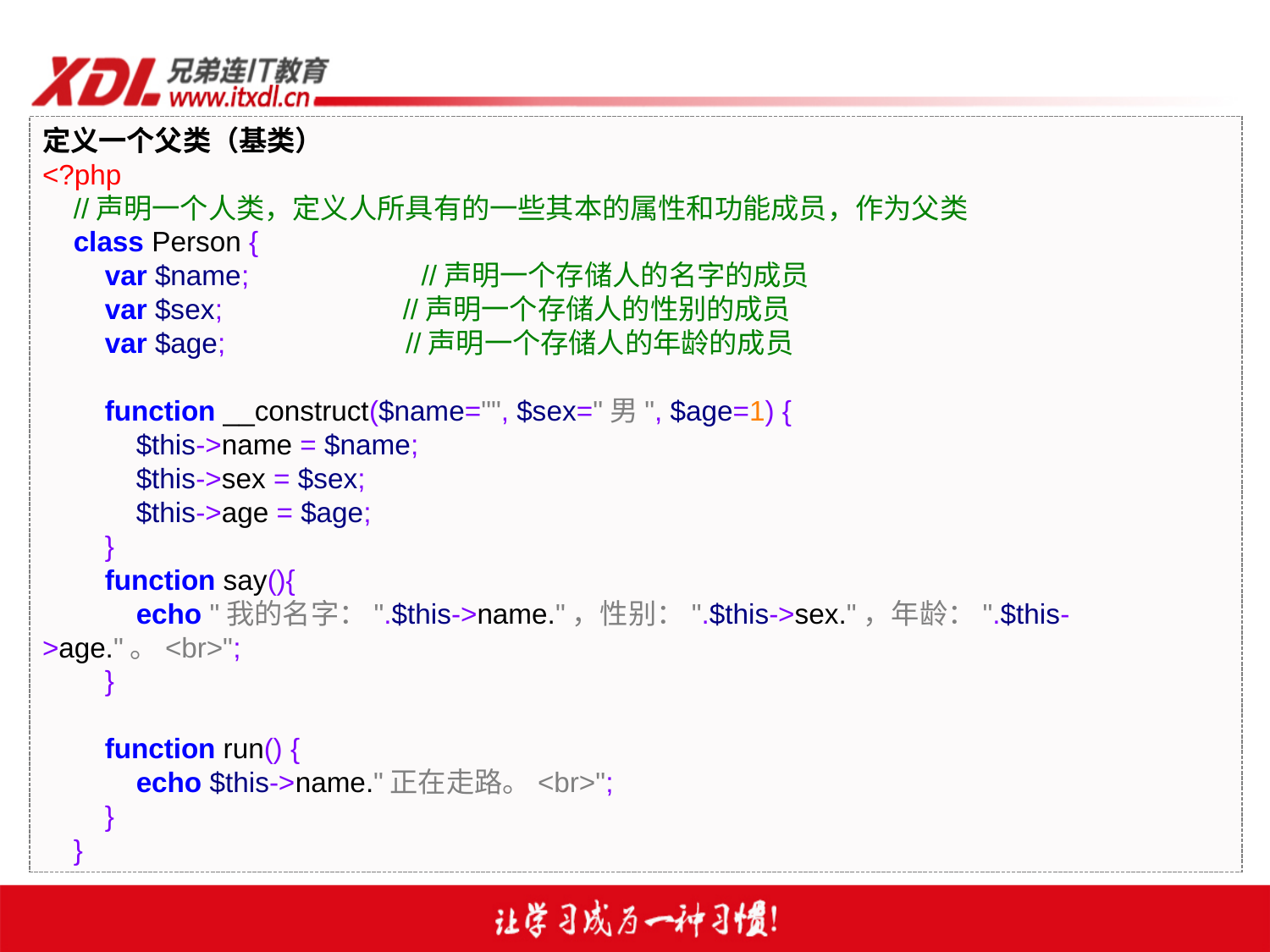

定义一个父类（基类）
<?php
    //声明一个人类，定义人所具有的一些其本的属性和功能成员，作为父类
    class Person {
        var $name;                      //声明一个存储人的名字的成员
        var $sex;                       //声明一个存储人的性别的成员
        var $age;                       //声明一个存储人的年龄的成员

        function __construct($name="", $sex="男", $age=1) {
            $this->name = $name;
            $this->sex = $sex;
            $this->age = $age;
        }
        function say(){
            echo "我的名字：".$this->name."，性别：".$this->sex."，年龄：".$this->age."。<br>";
        }

        function run() {
            echo $this->name."正在走路。<br>";
        }
    }